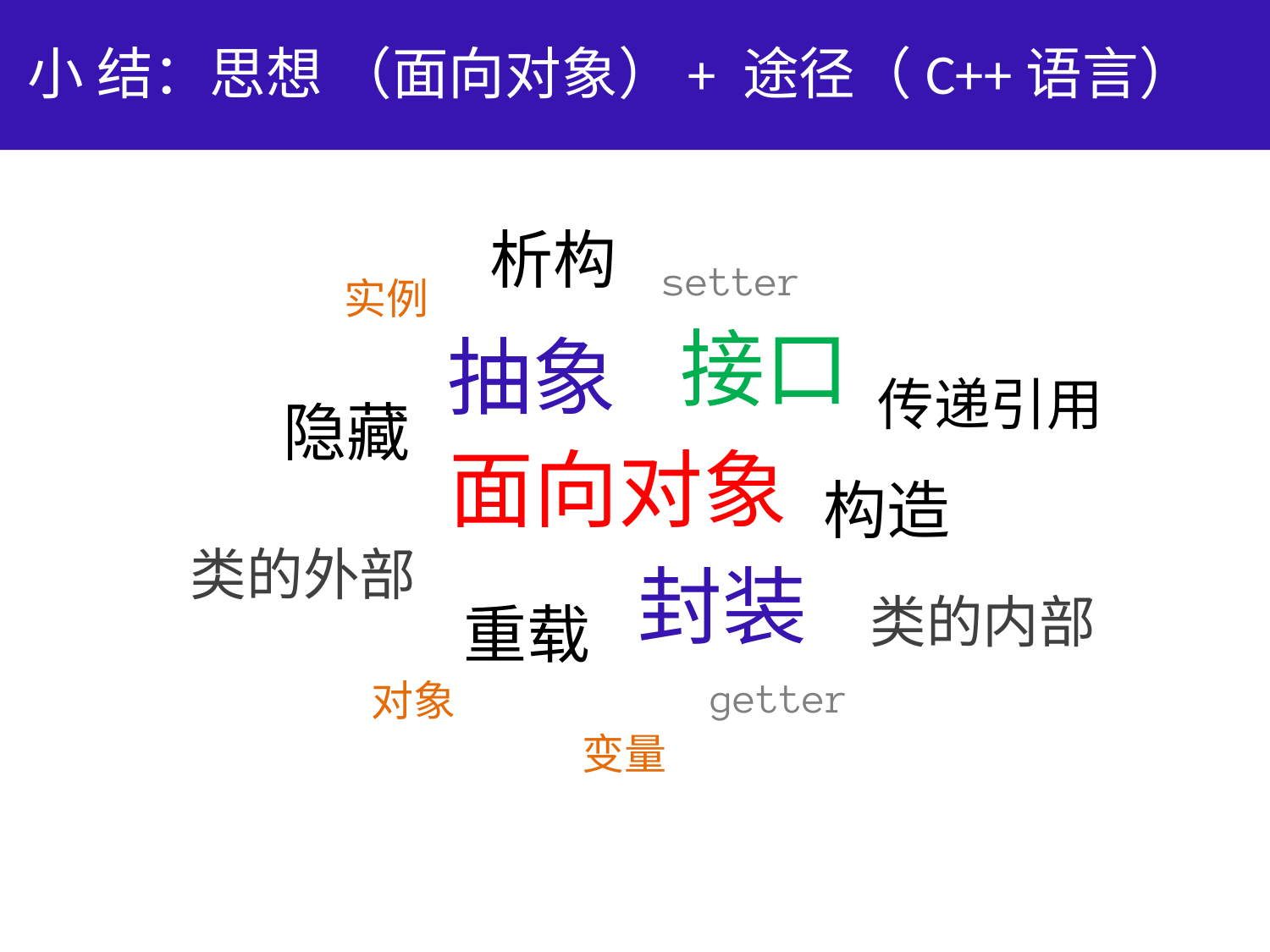

# 小 结：思想 （面向对象）+ 途径（C++语言）
析构
setter
实例
接口
抽象
传递引用
隐藏
面向对象
构造
类的外部
封装
类的内部
重载
getter
对象
变量
80